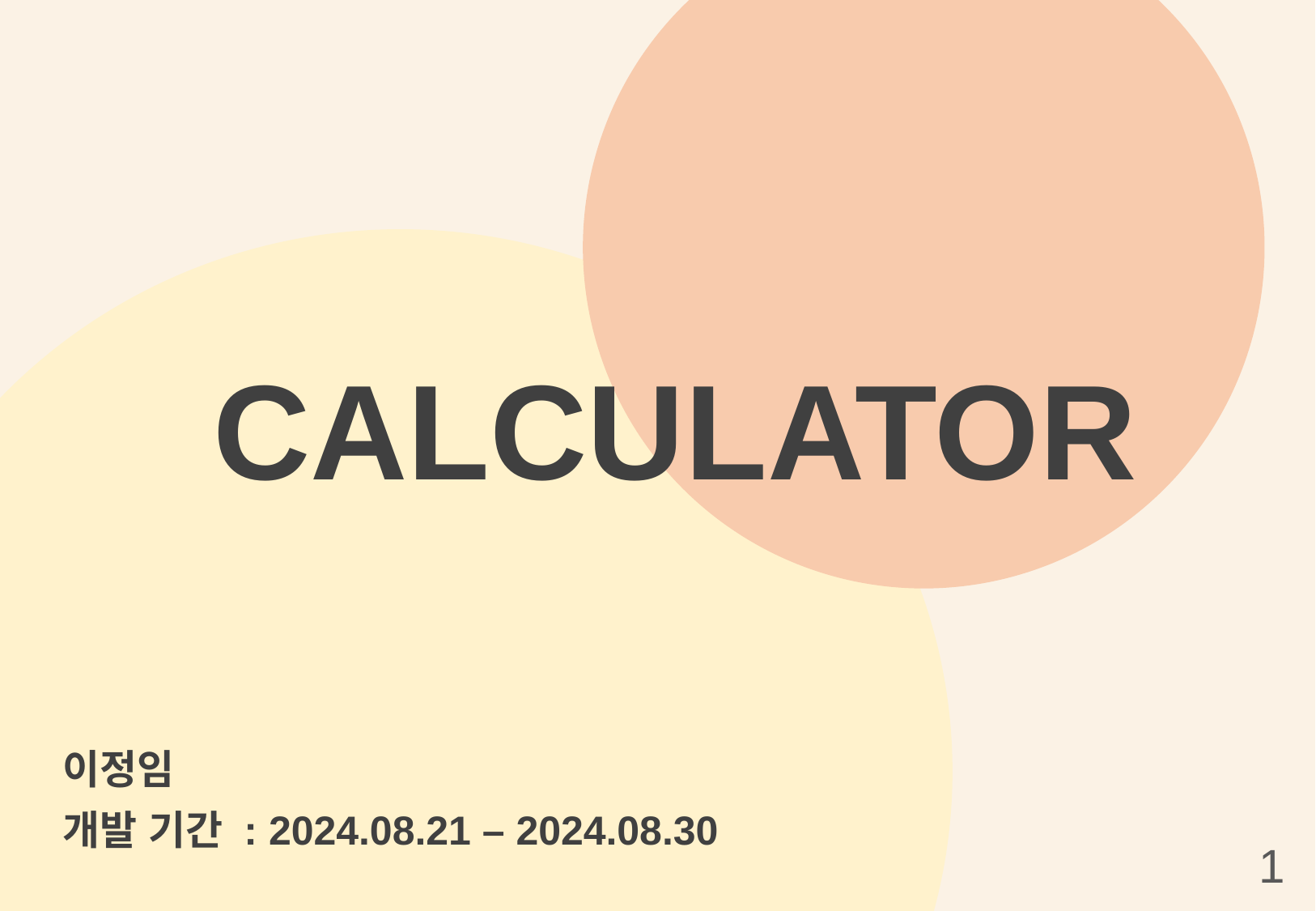

# CALCULATOR
이정임
개발 기간 : 2024.08.21 – 2024.08.30
1